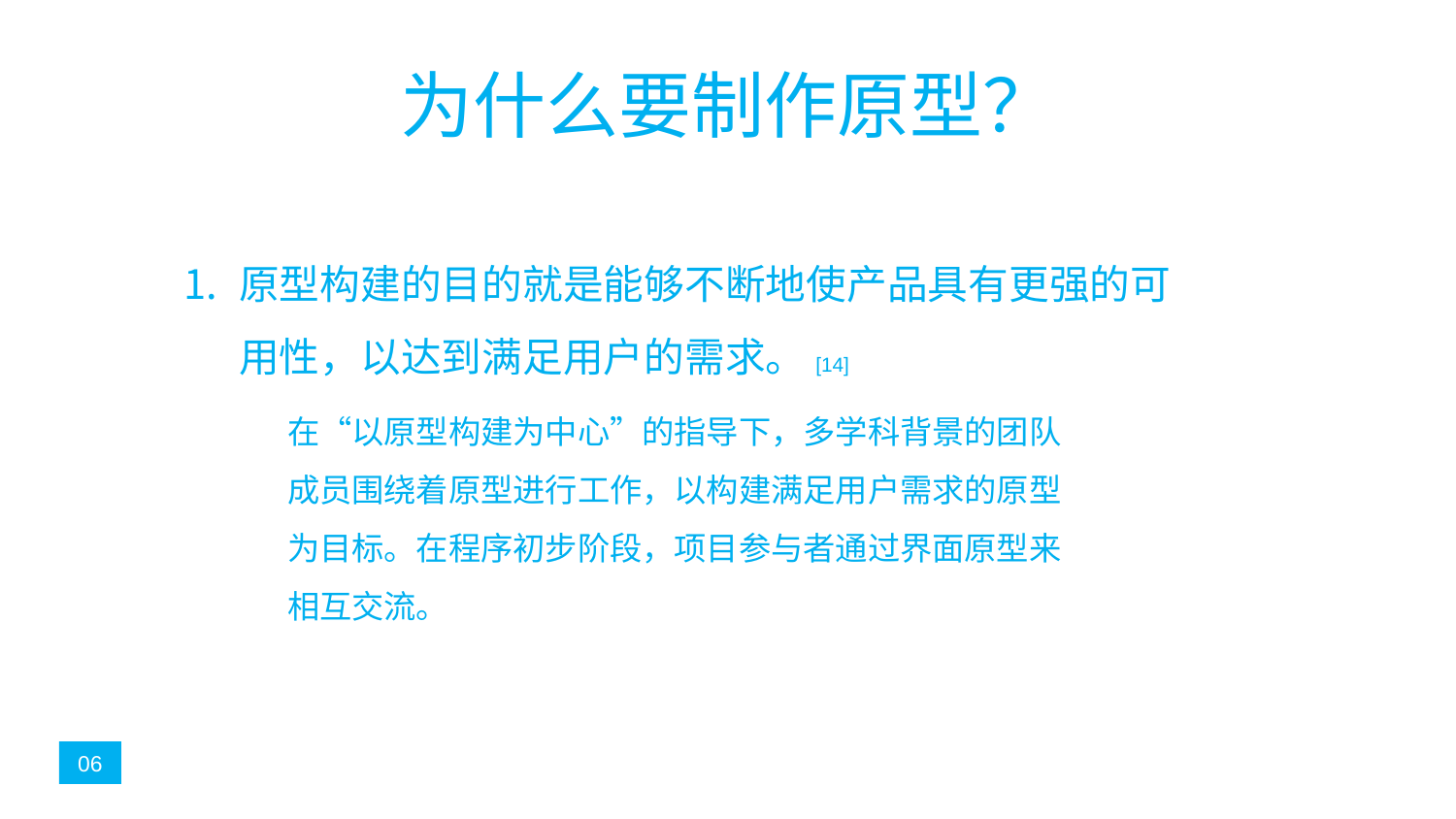

# 为什么要制作原型？
原型构建的目的就是能够不断地使产品具有更强的可用性，以达到满足用户的需求。[14]
在“以原型构建为中心”的指导下，多学科背景的团队成员围绕着原型进行工作，以构建满足用户需求的原型为目标。在程序初步阶段，项目参与者通过界面原型来相互交流。

06